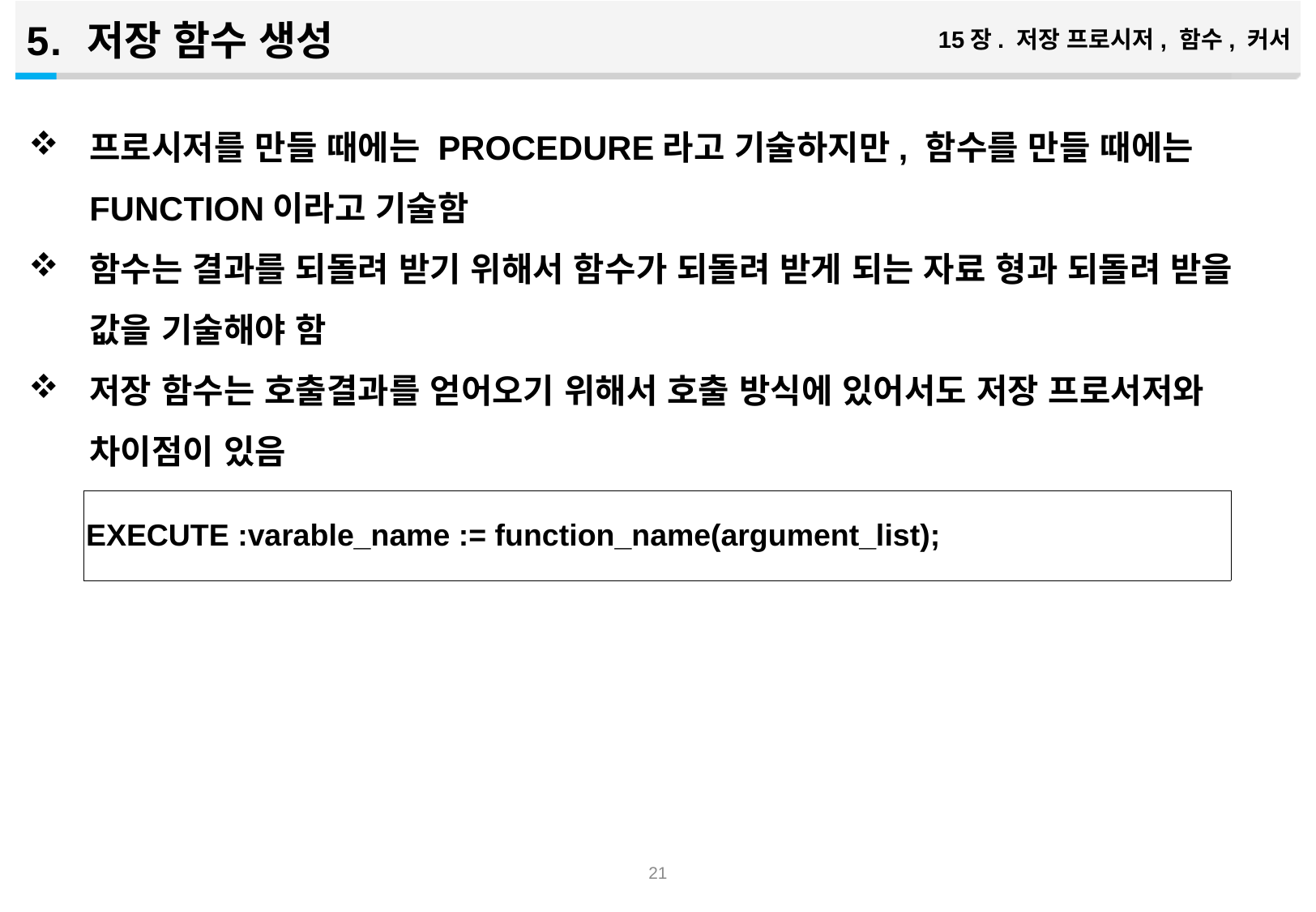

저장 함수 생성
15장. 저장 프로시저, 함수, 커서
프로시저를 만들 때에는 PROCEDURE라고 기술하지만, 함수를 만들 때에는 FUNCTION이라고 기술함
함수는 결과를 되돌려 받기 위해서 함수가 되돌려 받게 되는 자료 형과 되돌려 받을 값을 기술해야 함
저장 함수는 호출결과를 얻어오기 위해서 호출 방식에 있어서도 저장 프로서저와 차이점이 있음

| EXECUTE :varable\_name := function\_name(argument\_list); |
| --- |
21